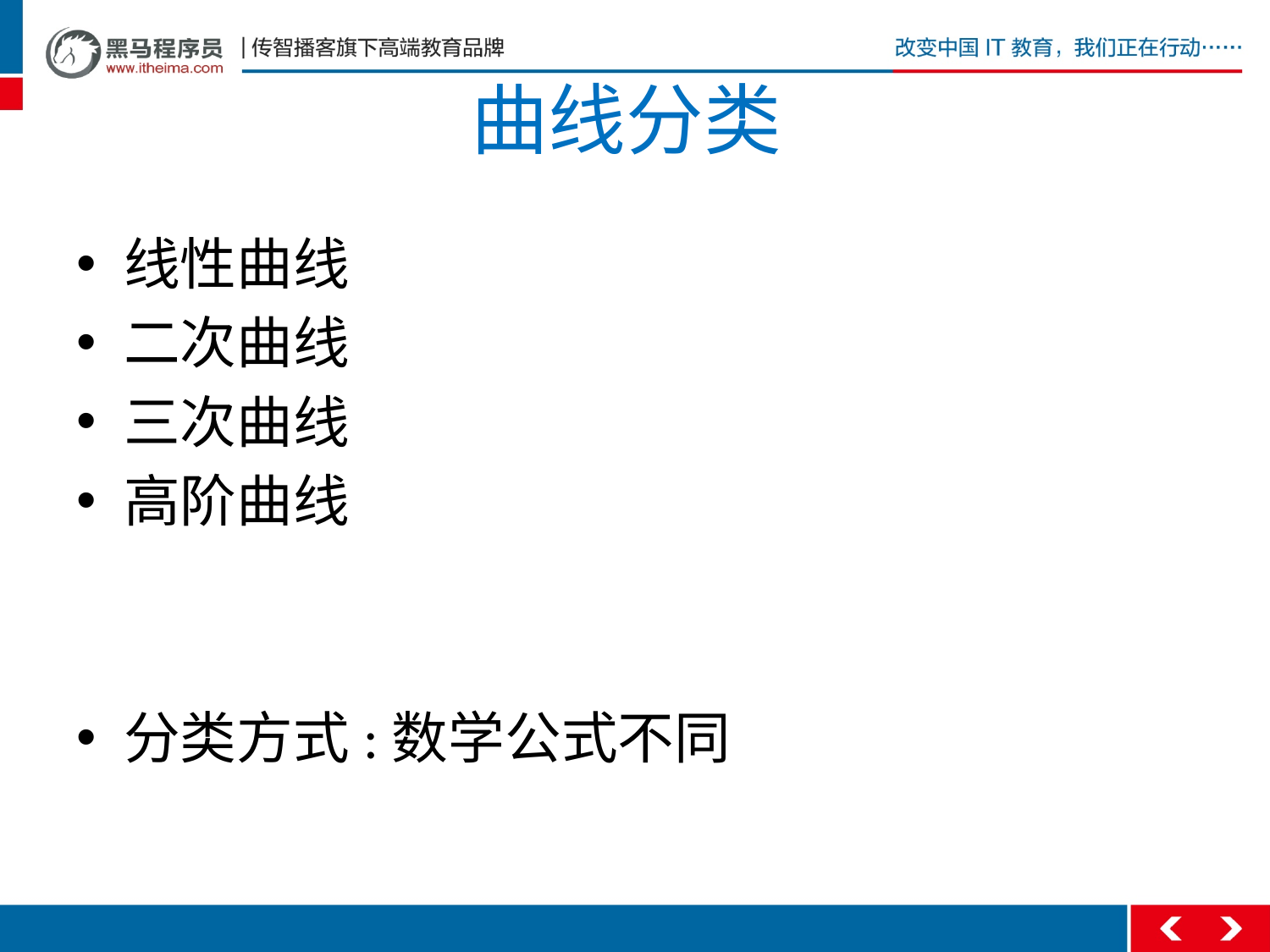

# 曲线分类
线性曲线
二次曲线
三次曲线
高阶曲线

分类方式:数学公式不同